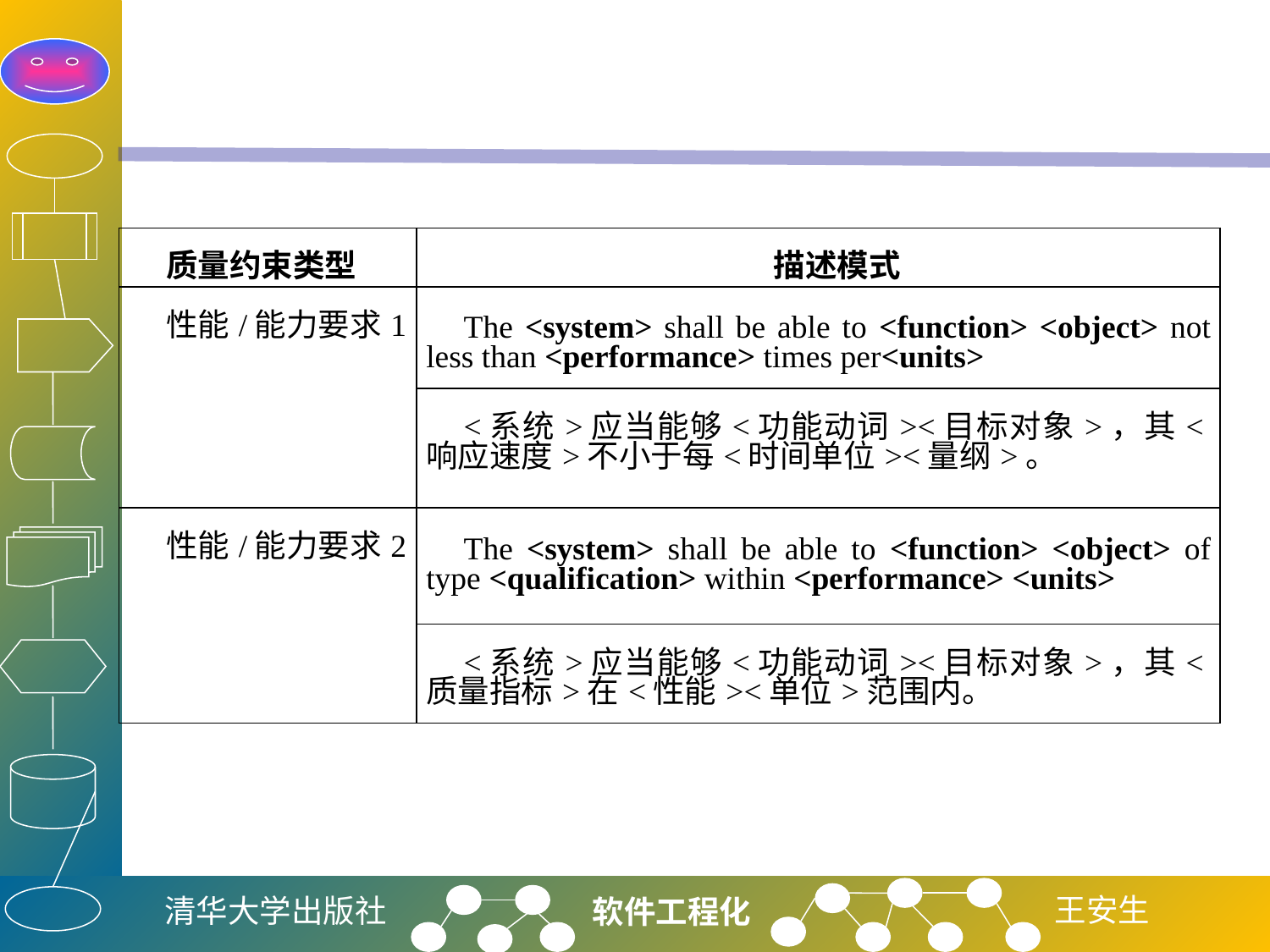

#
| 质量约束类型 | 描述模式 |
| --- | --- |
| 性能/能力要求1 | The <system> shall be able to <function> <object> not less than <performance> times per<units> |
|  | <系统>应当能够<功能动词><目标对象>，其<响应速度>不小于每<时间单位><量纲>。 |
| 性能/能力要求2 | The <system> shall be able to <function> <object> of type <qualification> within <performance> <units> |
|  | <系统>应当能够<功能动词><目标对象>，其<质量指标>在<性能><单位>范围内。 |